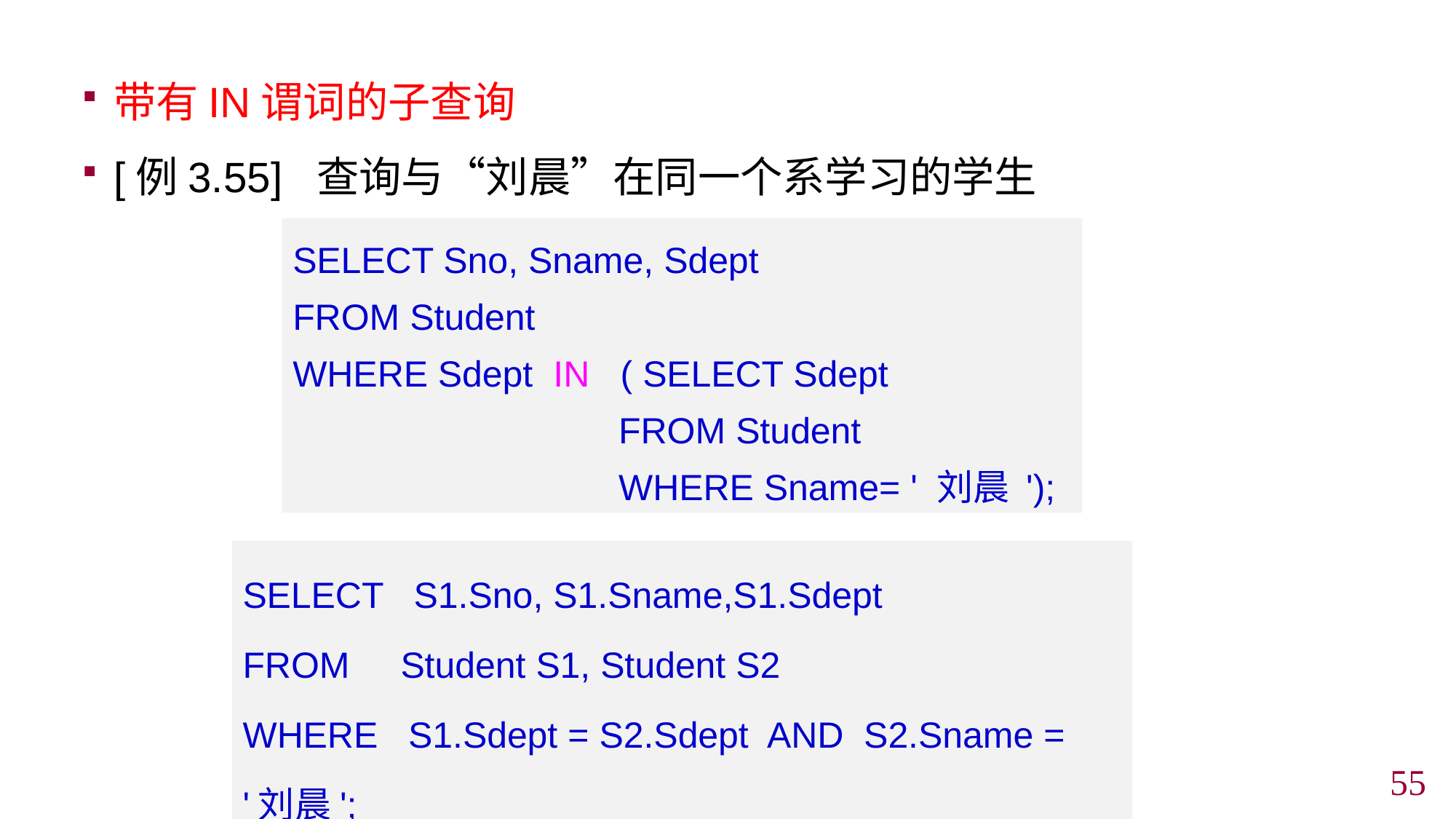

带有IN谓词的子查询
[例3.55]  查询与“刘晨”在同一个系学习的学生
SELECT Sno, Sname, Sdept
FROM Student
WHERE Sdept  IN   ( SELECT Sdept
                                FROM Student
                                WHERE Sname= ' 刘晨 ');
SELECT   S1.Sno, S1.Sname,S1.Sdept
FROM     Student S1, Student S2
WHERE   S1.Sdept = S2.Sdept  AND  S2.Sname = '刘晨';
55